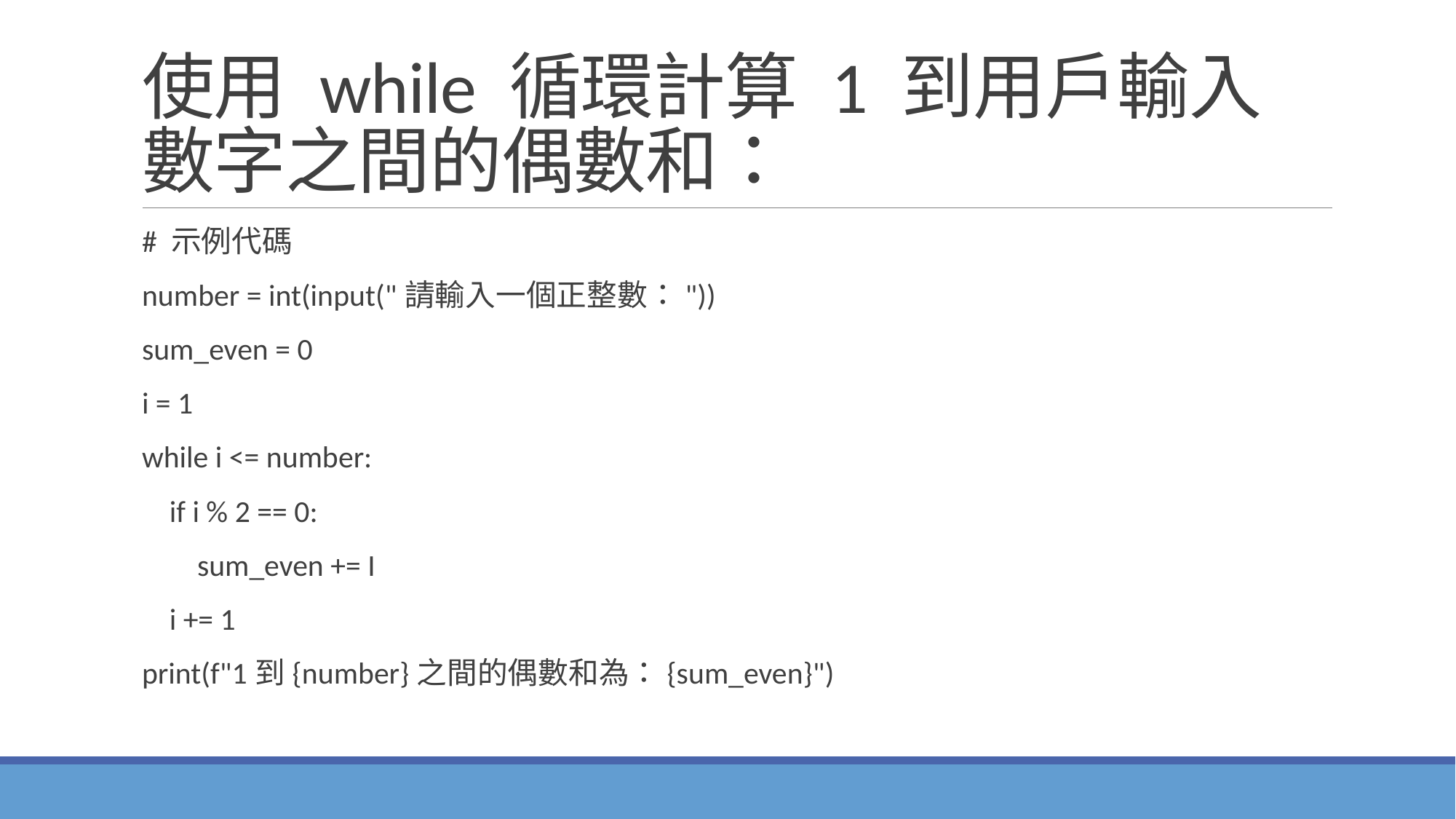

# 使用 while 循環計算 1 到用戶輸入數字之間的偶數和：
# 示例代碼
number = int(input("請輸入一個正整數："))
sum_even = 0
i = 1
while i <= number:
    if i % 2 == 0:
        sum_even += I
    i += 1
print(f"1到{number}之間的偶數和為：{sum_even}")